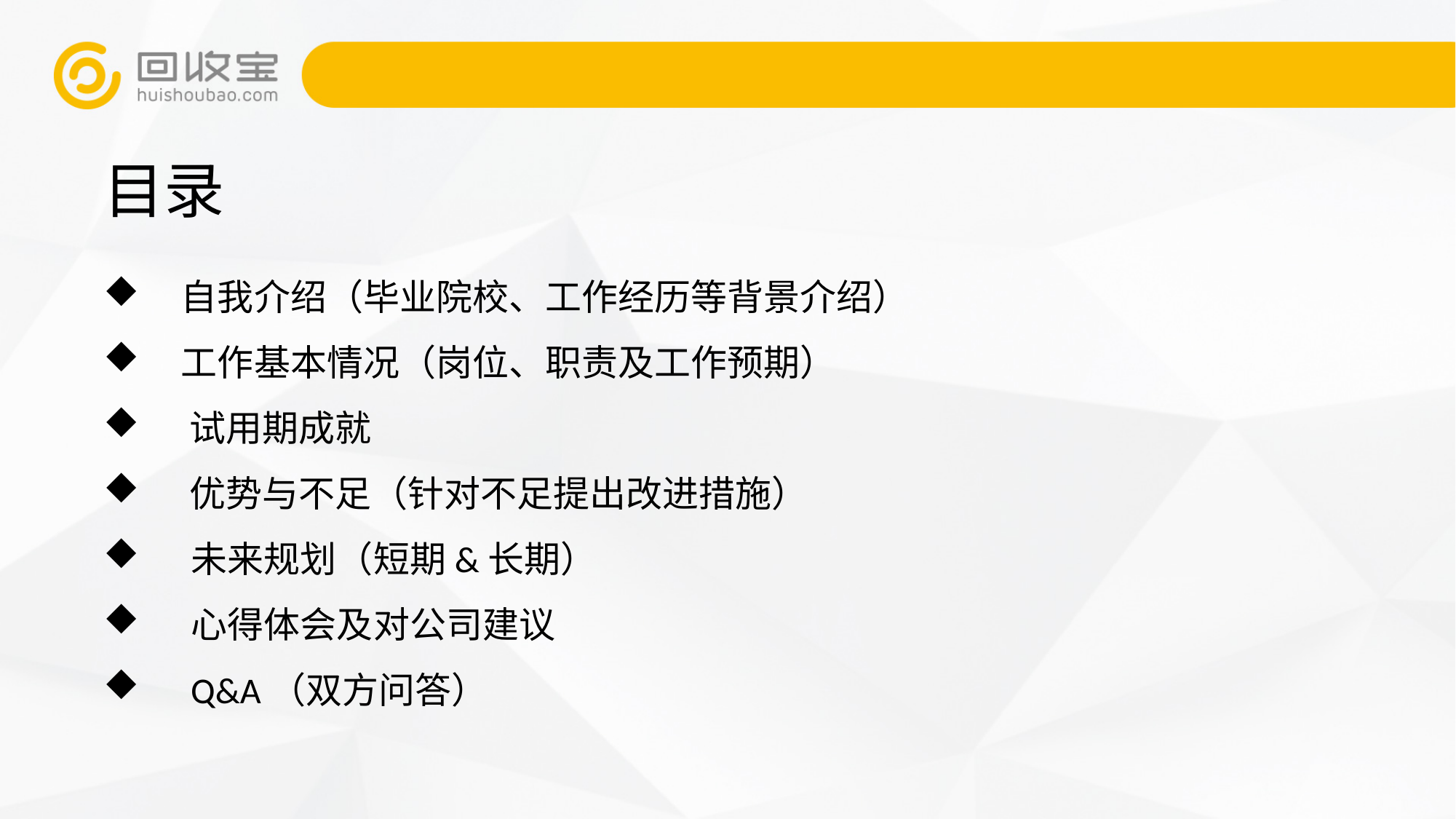

目录
    自我介绍（毕业院校、工作经历等背景介绍）
    工作基本情况（岗位、职责及工作预期）
     试用期成就
     优势与不足（针对不足提出改进措施）
   未来规划（短期&长期）
   心得体会及对公司建议
    Q&A（双方问答）